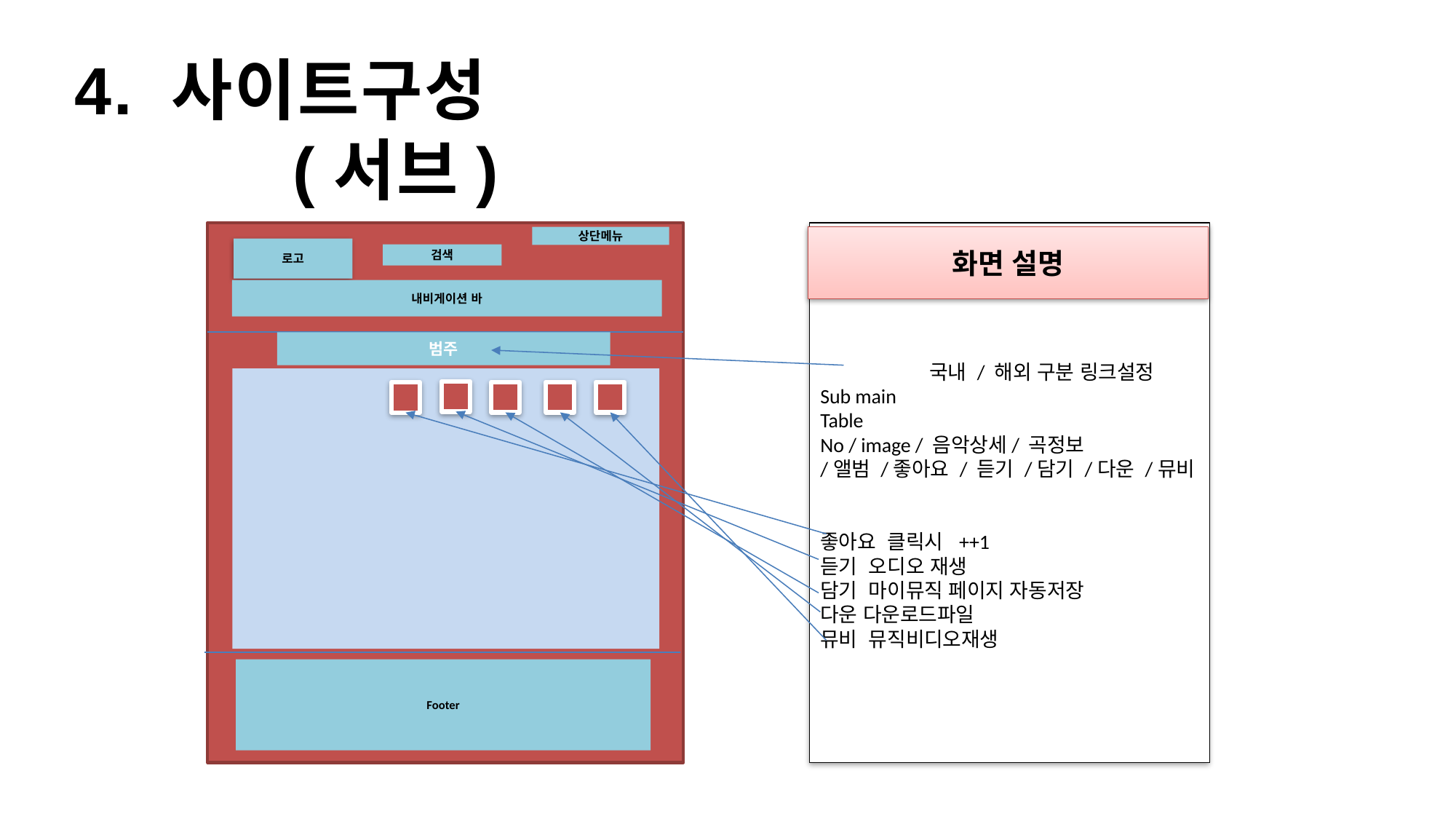

4. 사이트구성 			(서브)

   	국내 / 해외 구분 링크설정
Sub main
Table
No / image / 음악상세/ 곡정보
/앨범 /좋아요 / 듣기 /담기 /다운 /뮤비

좋아요  클릭시  ++1
듣기  오디오 재생
담기  마이뮤직 페이지 자동저장
다운 다운로드파일
뮤비  뮤직비디오재생

상단메뉴
화면 설명
로고
검색
내비게이션 바
범주

Footer